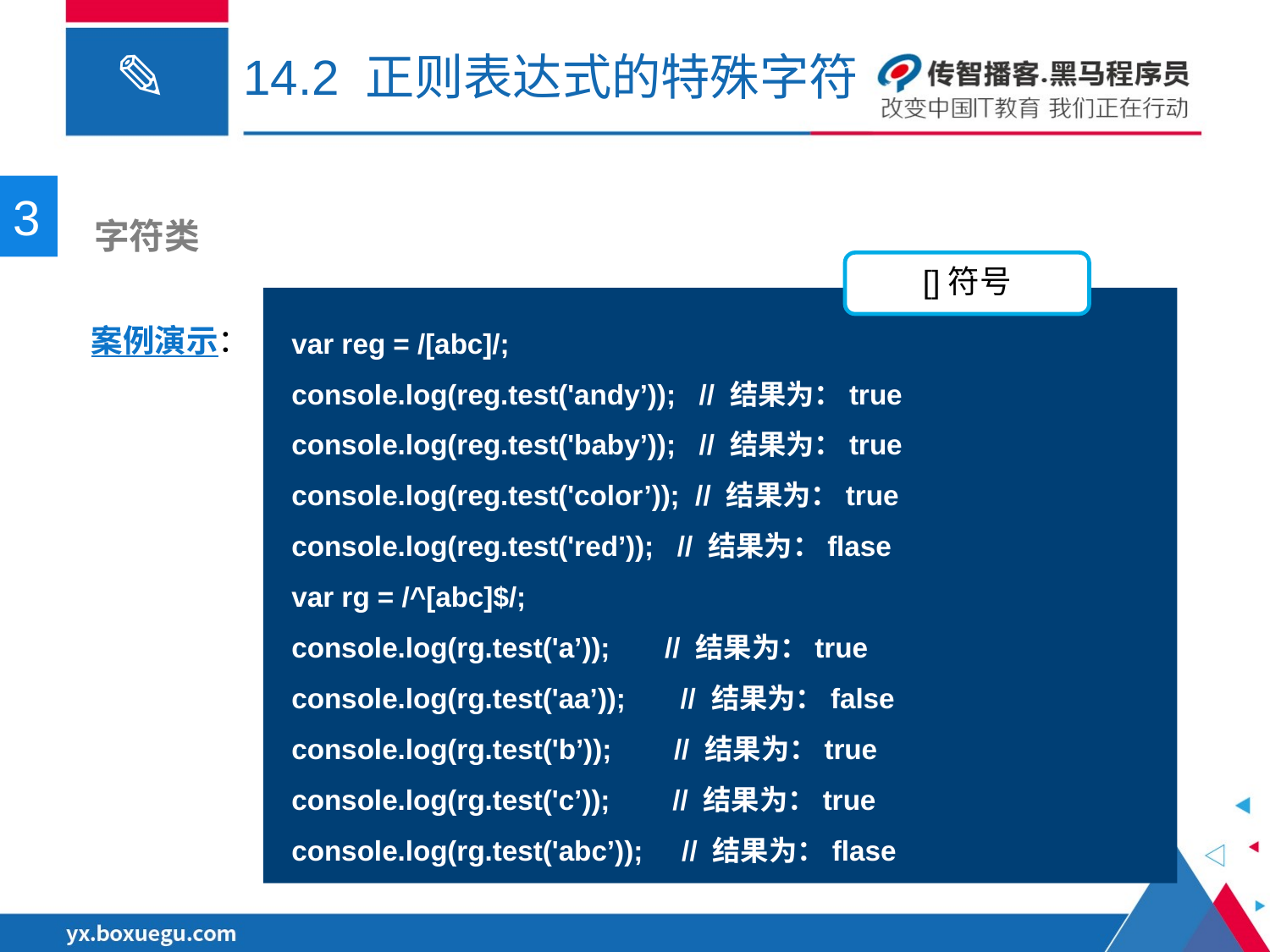

# 14.2 正则表达式的特殊字符

3
  字符类
[]符号
案例演示：

var reg = /[abc]/;
console.log(reg.test('andy’));   // 结果为：true
console.log(reg.test('baby’));   // 结果为：true
console.log(reg.test('color’));  // 结果为：true
console.log(reg.test('red’));   // 结果为：flase
var rg = /^[abc]$/;
console.log(rg.test('a’));       // 结果为：true
console.log(rg.test('aa’));       // 结果为：false
console.log(rg.test('b’));        // 结果为：true
console.log(rg.test('c’));        // 结果为：true
console.log(rg.test('abc’));     // 结果为：flase